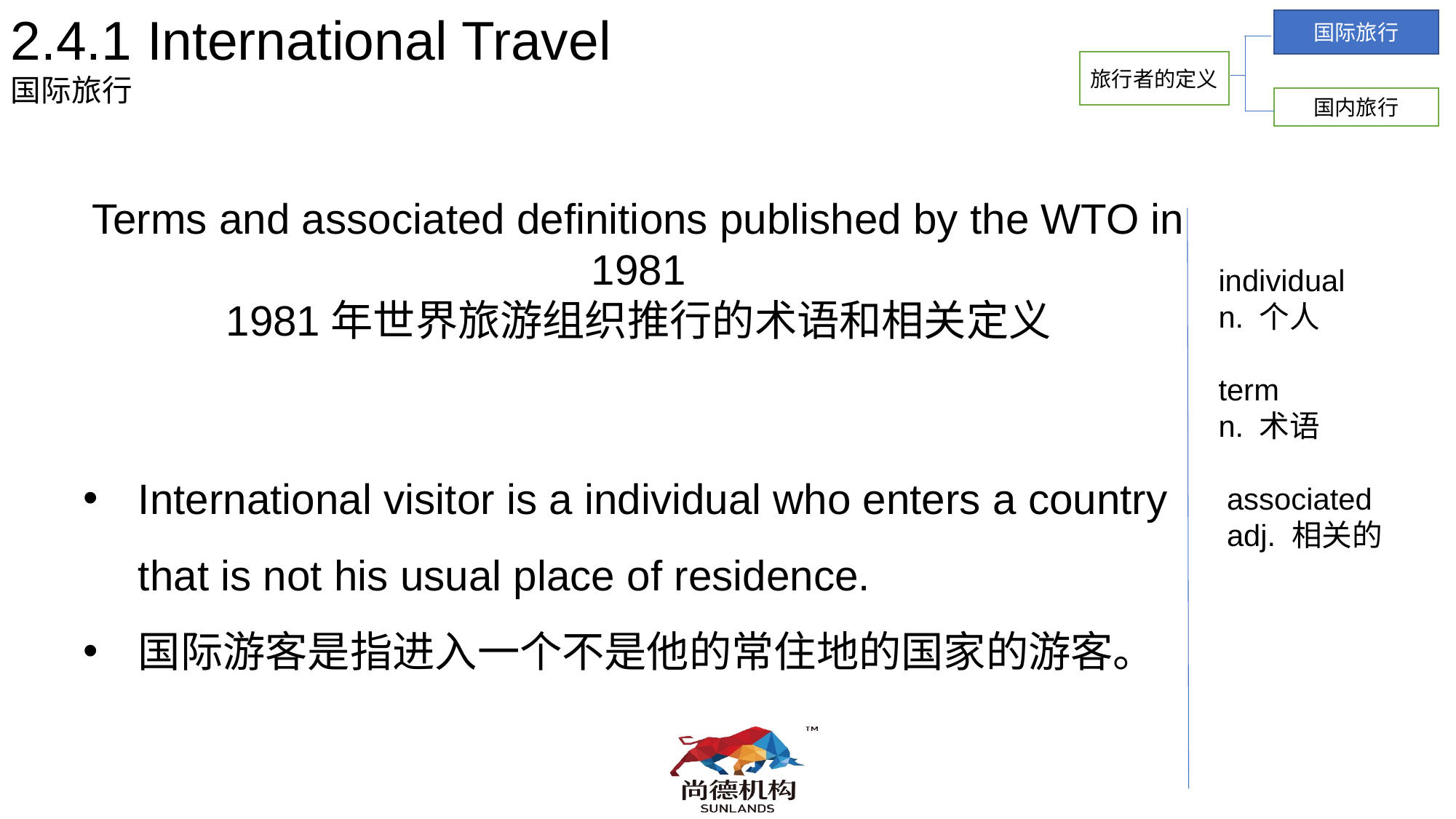

2.4.1 International Travel
国际旅行

国际旅行
旅行者的定义
国内旅行
Terms and associated definitions published by the WTO in 1981
1981年世界旅游组织推行的术语和相关定义

International visitor is a individual who enters a country that is not his usual place of residence.
国际游客是指进入一个不是他的常住地的国家的游客。
 individual
 n. 个人

 term
 n. 术语

  associated
  adj. 相关的